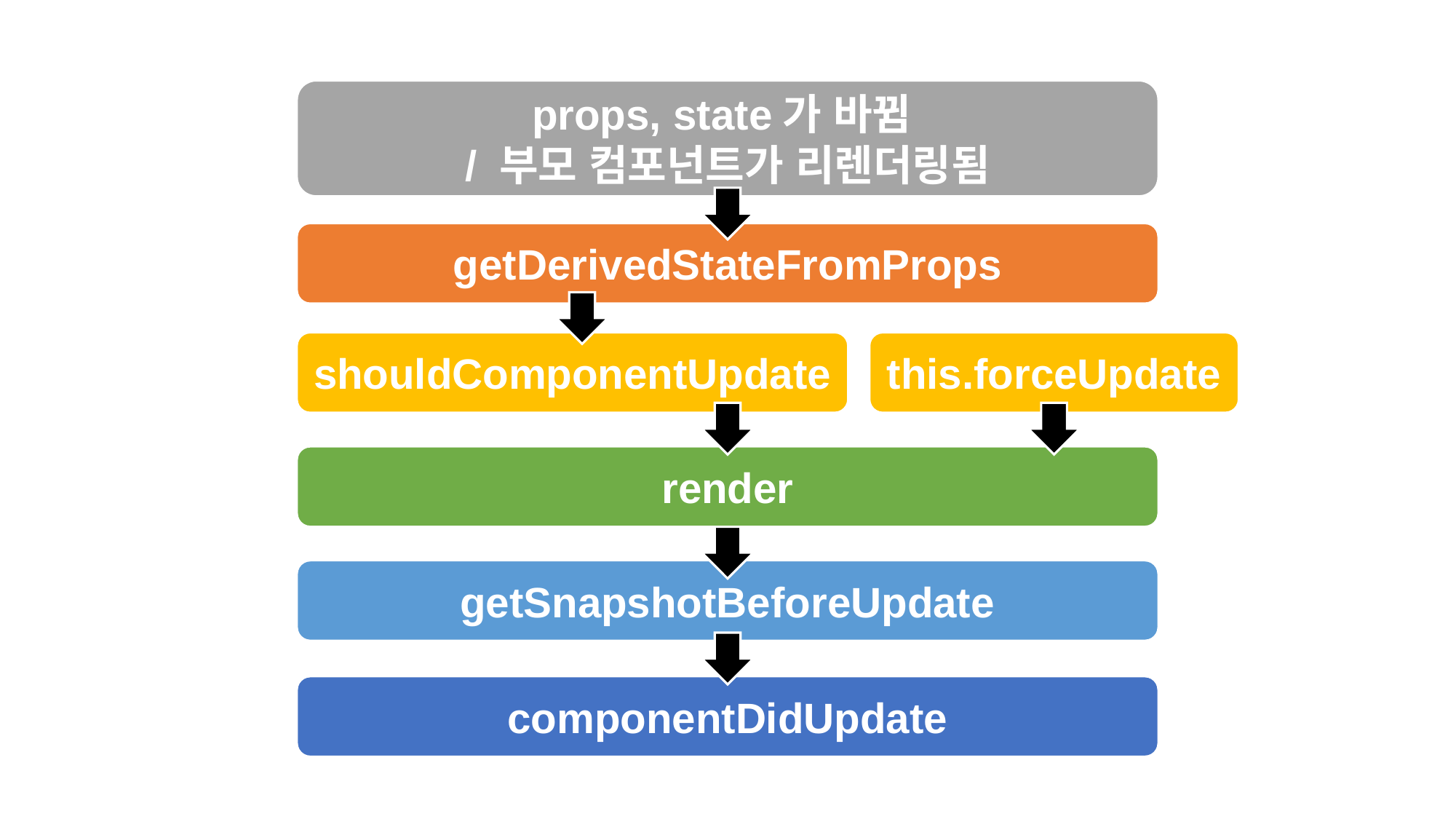

props, state가 바뀜
/ 부모 컴포넌트가 리렌더링됨

getDerivedStateFromProps

shouldComponentUpdate
this.forceUpdate

render

getSnapshotBeforeUpdate

componentDidUpdate